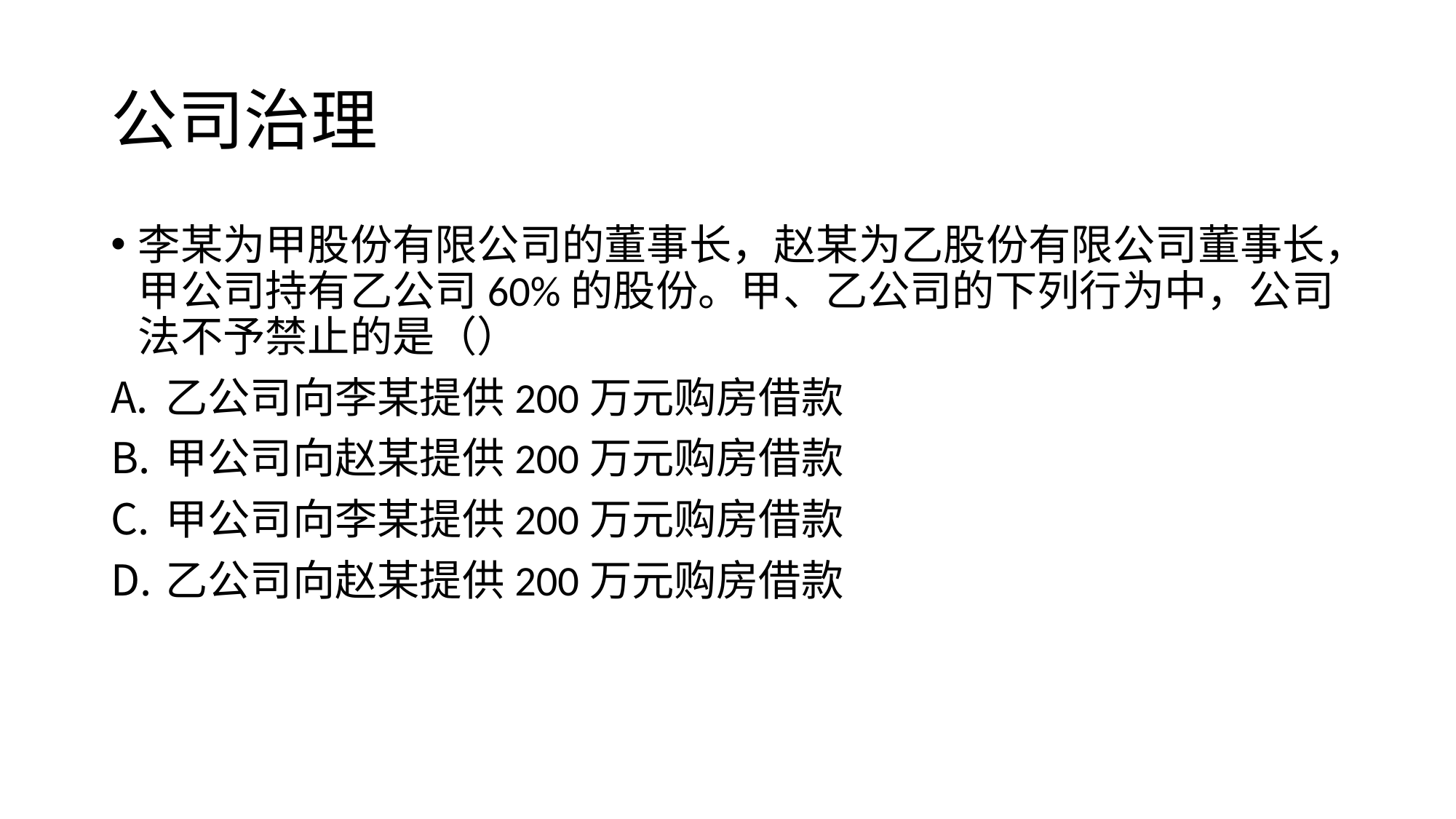

# 公司治理
李某为甲股份有限公司的董事长，赵某为乙股份有限公司董事长，甲公司持有乙公司60%的股份。甲、乙公司的下列行为中，公司法不予禁止的是（）
乙公司向李某提供200万元购房借款
甲公司向赵某提供200万元购房借款
甲公司向李某提供200万元购房借款
乙公司向赵某提供200万元购房借款